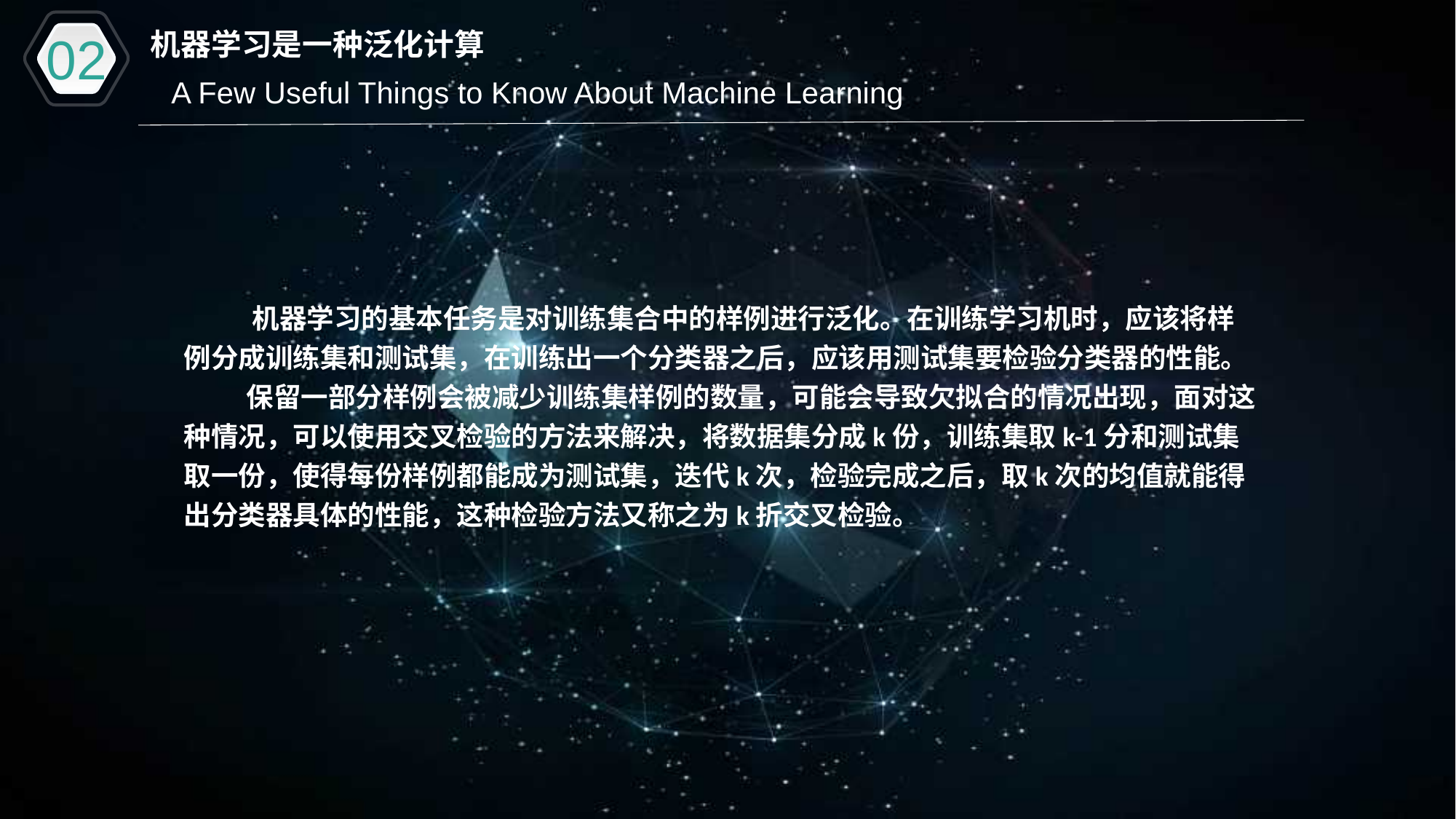

02
机器学习是一种泛化计算
A Few Useful Things to Know About Machine Learning
          机器学习的基本任务是对训练集合中的样例进行泛化。在训练学习机时，应该将样例分成训练集和测试集，在训练出一个分类器之后，应该用测试集要检验分类器的性能。
         保留一部分样例会被减少训练集样例的数量，可能会导致欠拟合的情况出现，面对这种情况，可以使用交叉检验的方法来解决，将数据集分成k份，训练集取k-1分和测试集取一份，使得每份样例都能成为测试集，迭代k次，检验完成之后，取k次的均值就能得出分类器具体的性能，这种检验方法又称之为k折交叉检验。